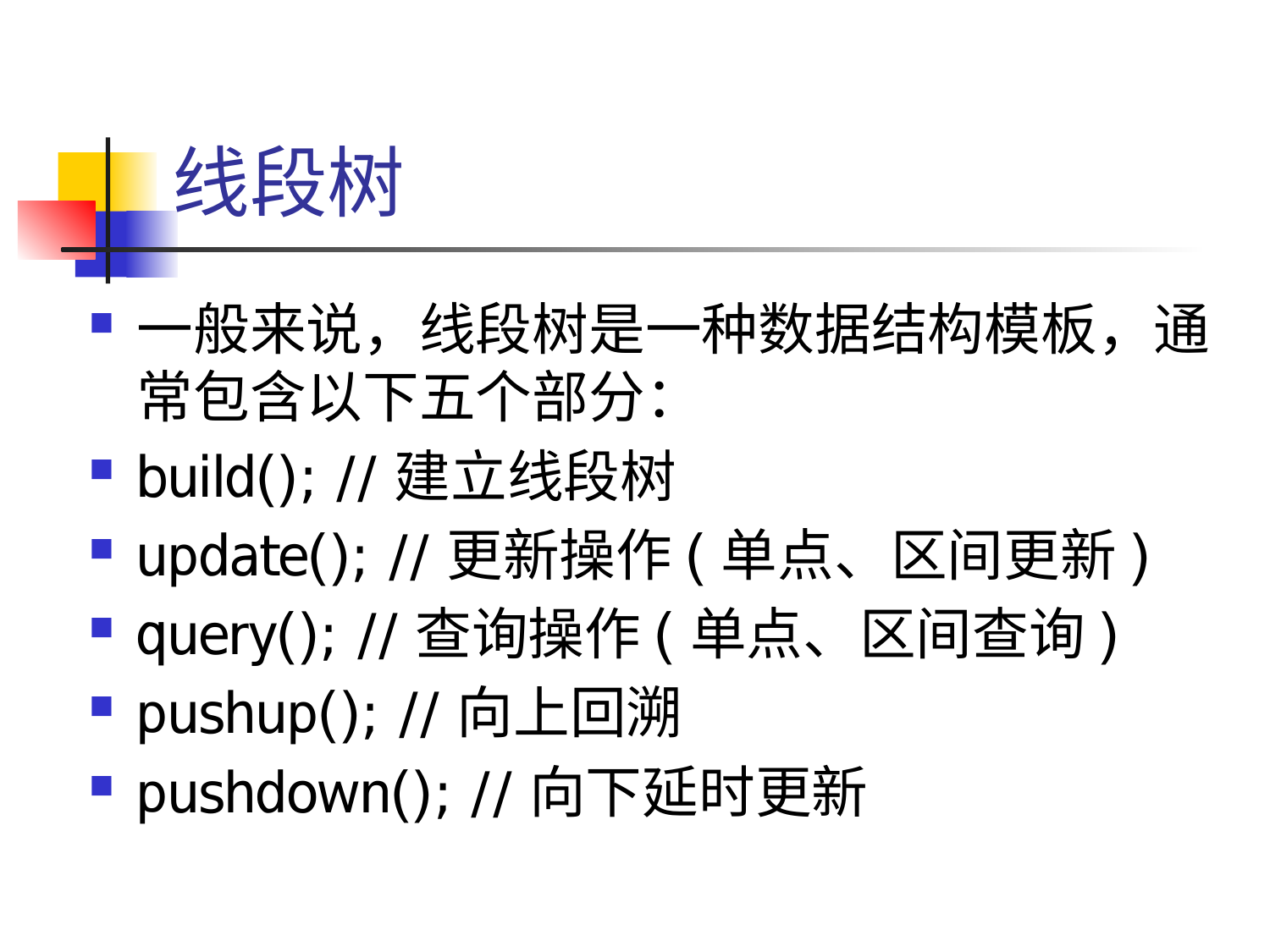

# 线段树
一般来说，线段树是一种数据结构模板，通常包含以下五个部分：
build(); //建立线段树
update(); //更新操作(单点、区间更新)
query(); //查询操作(单点、区间查询)
pushup(); //向上回溯
pushdown(); //向下延时更新